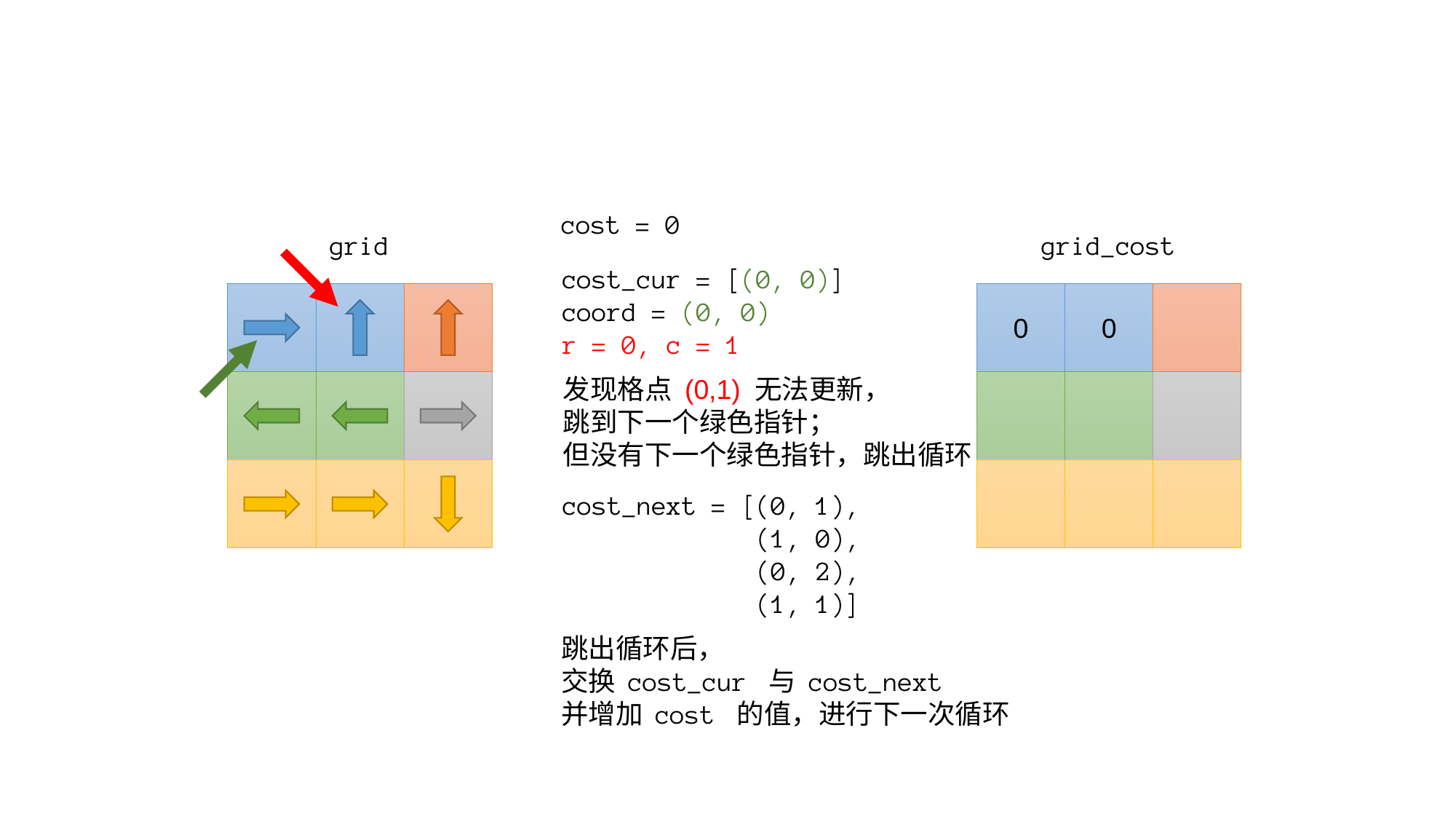

cost = 0
grid
grid_cost
cost_cur = [(0, 0)]
coord = (0, 0)
r = 0, c = 1

0
0

发现格点 (0,1) 无法更新，
跳到下一个绿色指针；
但没有下一个绿色指针，跳出循环

cost_next = [(0, 1),
             (1, 0),
             (0, 2),
             (1, 1)]

跳出循环后，
交换 cost_cur 与 cost_next
并增加 cost 的值，进行下一次循环